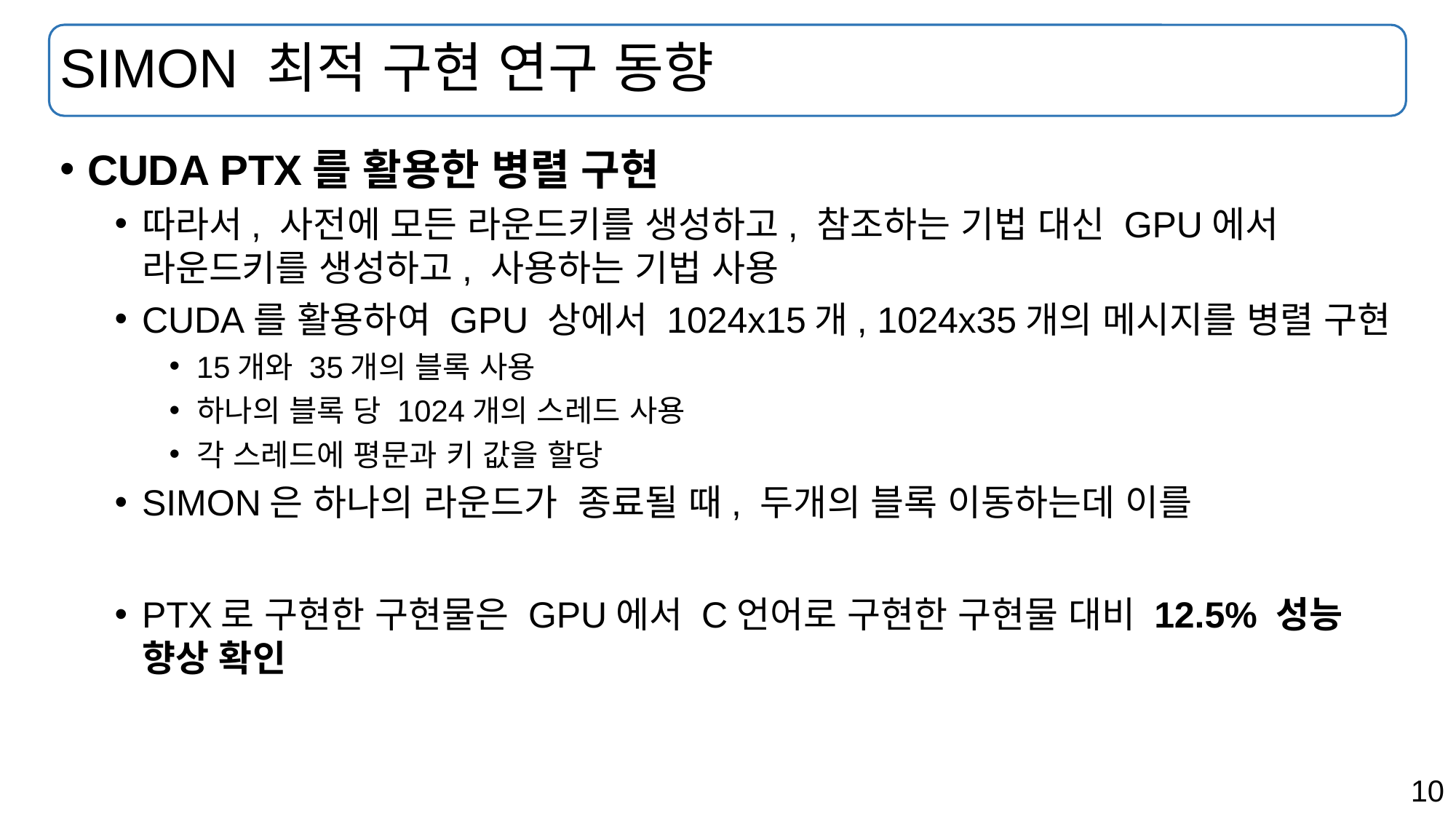

# SIMON 최적 구현 연구 동향
CUDA PTX를 활용한 병렬 구현
따라서, 사전에 모든 라운드키를 생성하고, 참조하는 기법 대신 GPU에서 라운드키를 생성하고, 사용하는 기법 사용
CUDA를 활용하여 GPU 상에서 1024x15개, 1024x35개의 메시지를 병렬 구현
15개와 35개의 블록 사용
하나의 블록 당 1024개의 스레드 사용
각 스레드에 평문과 키 값을 할당
SIMON은 하나의 라운드가  종료될 때, 두개의 블록 이동하는데 이를

PTX로 구현한 구현물은 GPU에서 C언어로 구현한 구현물 대비 12.5% 성능 향상 확인